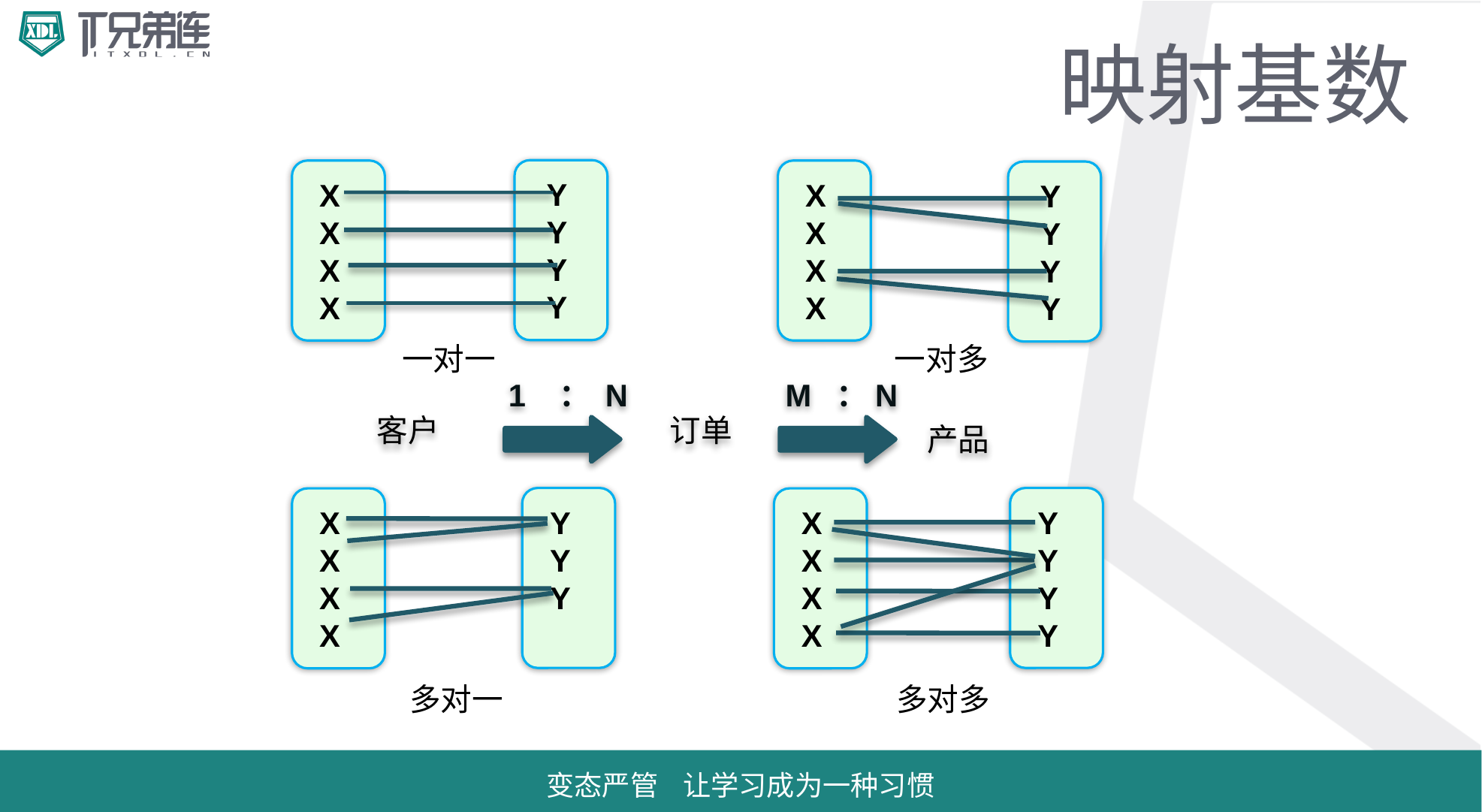

# 映射基数
Y
Y
Y
Y
X
X
X
X
X
X
X
X
Y
Y
Y
Y

一对多
一对一
 1   ： N
 M  ：N
客户
订单
产品

Y
Y
Y

Y
Y
Y
Y

X
X
X
X
X
X
X
X

多对一
多对多